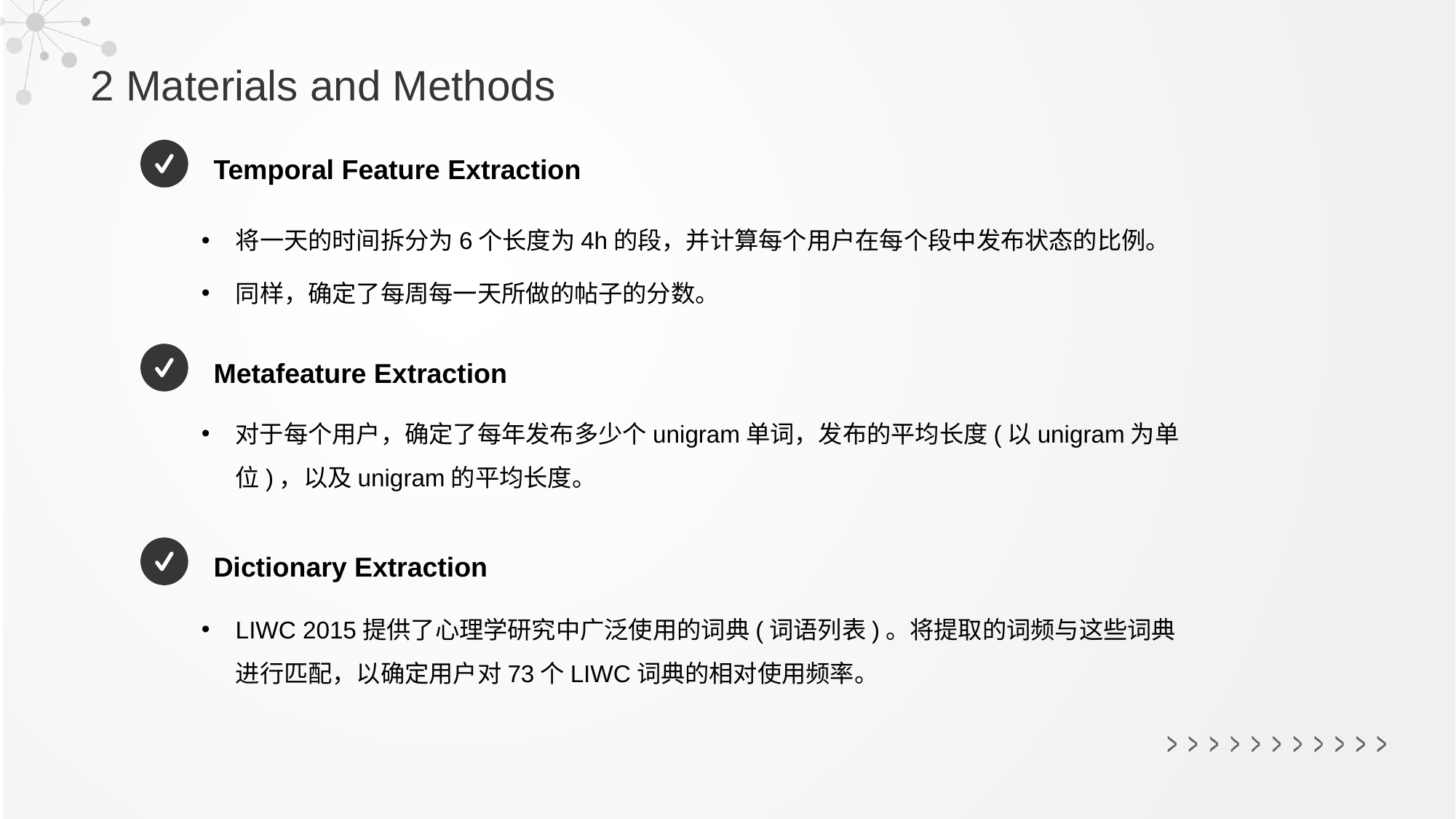

2 Materials and Methods
Temporal Feature Extraction

将一天的时间拆分为6个长度为4h的段，并计算每个用户在每个段中发布状态的比例。
同样，确定了每周每一天所做的帖子的分数。
Metafeature Extraction

对于每个用户，确定了每年发布多少个unigram单词，发布的平均长度(以unigram为单位)，以及unigram的平均长度。
Dictionary Extraction

LIWC 2015提供了心理学研究中广泛使用的词典(词语列表)。将提取的词频与这些词典进行匹配，以确定用户对73个LIWC词典的相对使用频率。